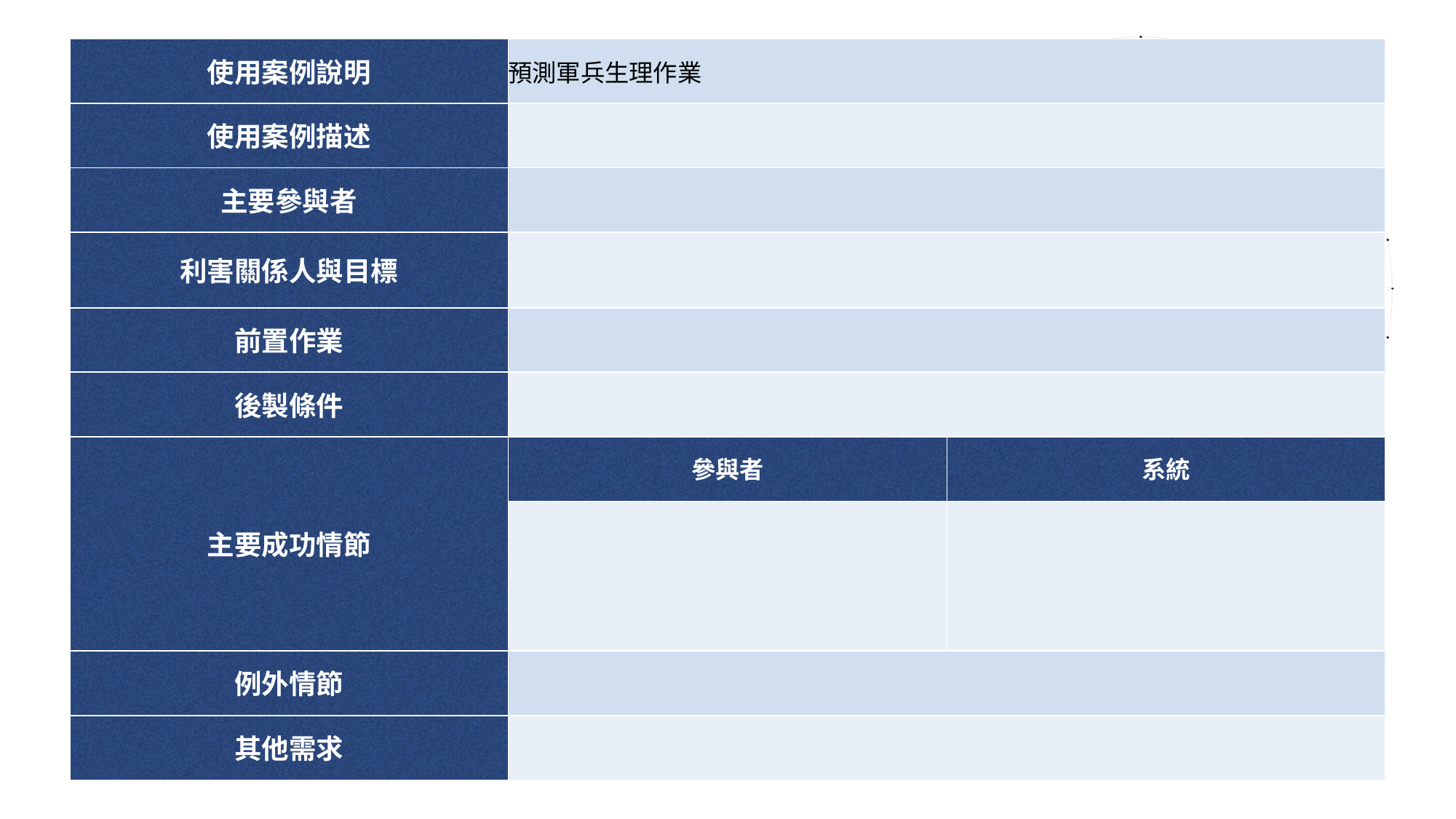

| 使用案例說明 | 預測軍兵生理作業 |  |
| --- | --- | --- |
| 使用案例描述 |  |  |
| 主要參與者 |  |  |
| 利害關係人與目標 |  |  |
| 前置作業 |  |  |
| 後製條件 |  |  |
| 主要成功情節 | 參與者 | 系統 |
|  |  |  |
| 例外情節 |  |  |
| 其他需求 |  |  |